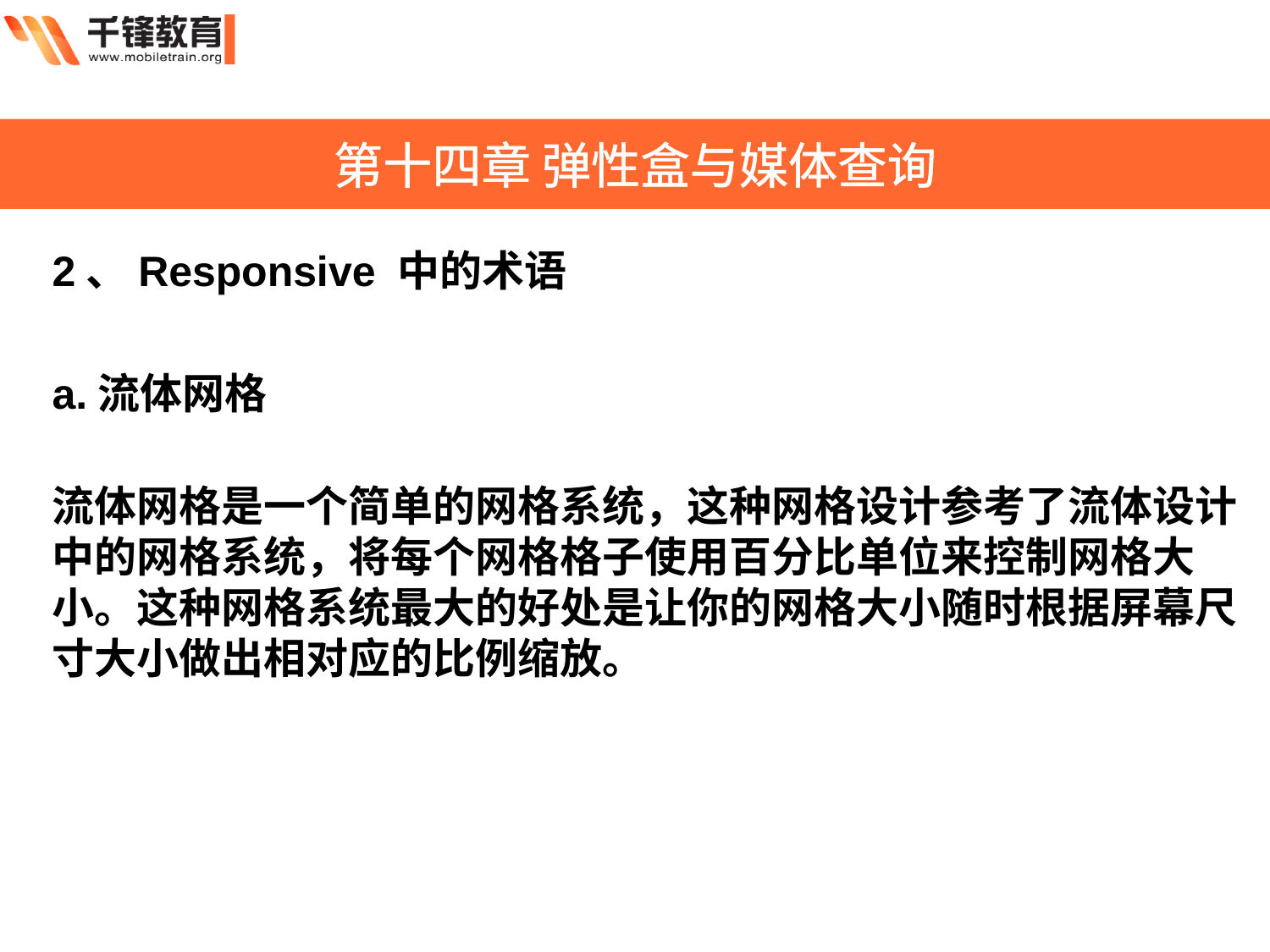

第十四章 弹性盒与媒体查询
2、Responsive 中的术语

a.流体网格
流体网格是一个简单的网格系统，这种网格设计参考了流体设计中的网格系统，将每个网格格子使用百分比单位来控制网格大小。这种网格系统最大的好处是让你的网格大小随时根据屏幕尺寸大小做出相对应的比例缩放。